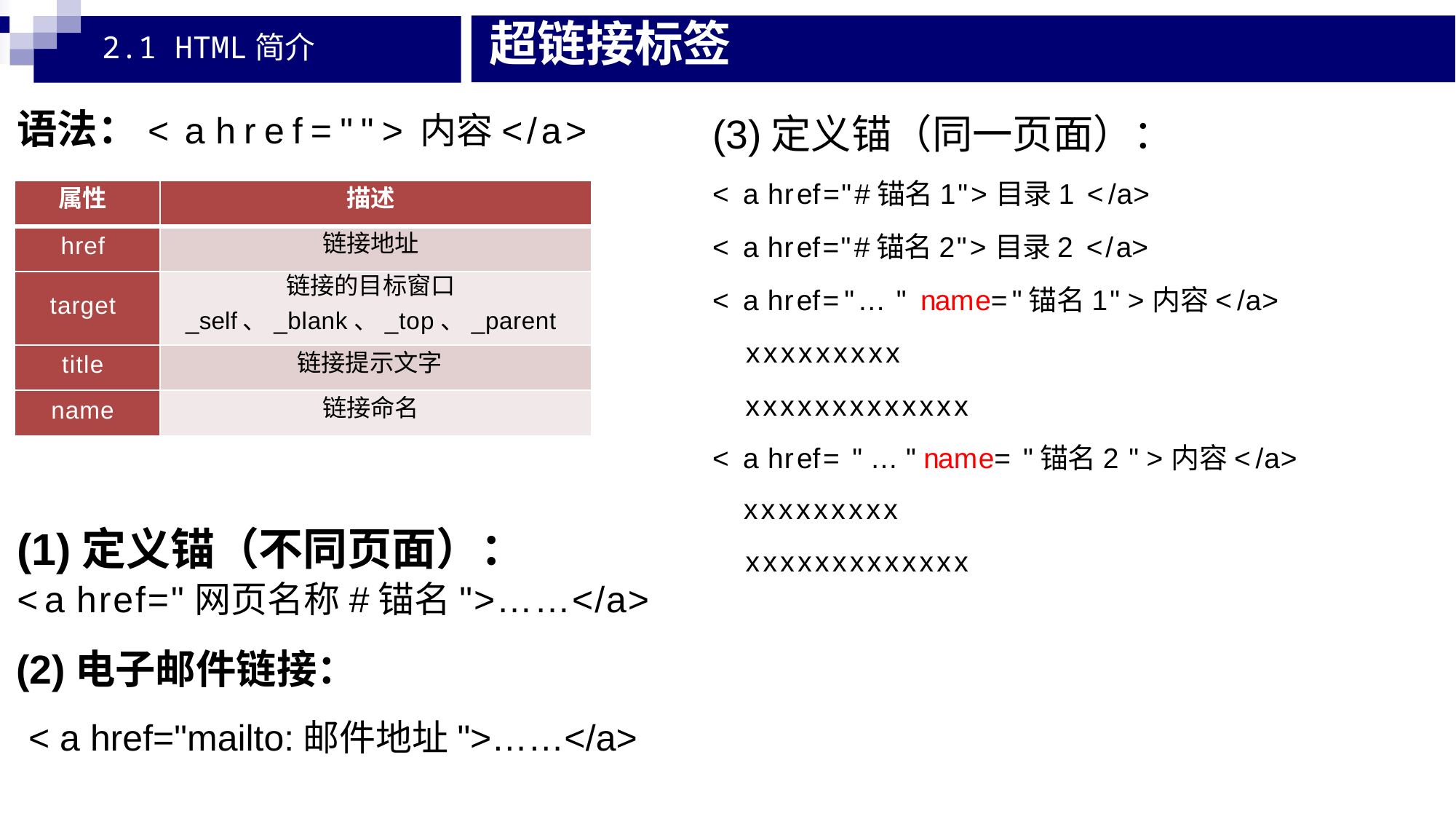

# 超链接标签
2.1 HTML简介
(3)定义锚（同一页面）：
< a href="#锚名1">目录1 </a>
< a href="#锚名2">目录2 </a>
< a href="… " name="锚名1" >内容</a>
   xxxxxxxxx
   xxxxxxxxxxxxx
< a href= " … " name= "锚名2 " >内容</a>
    xxxxxxxxx
   xxxxxxxxxxxxx
语法：< a href="">内容</a>
| 属性 | 描述 |
| --- | --- |
| href | 链接地址 |
| target | 链接的目标窗口 \_self、\_blank、\_top、\_parent |
| title | 链接提示文字 |
| name | 链接命名 |
(1)定义锚（不同页面）：
<a  href="网页名称#锚名">……</a>
(2)电子邮件链接：
< a href="mailto:邮件地址">……</a>